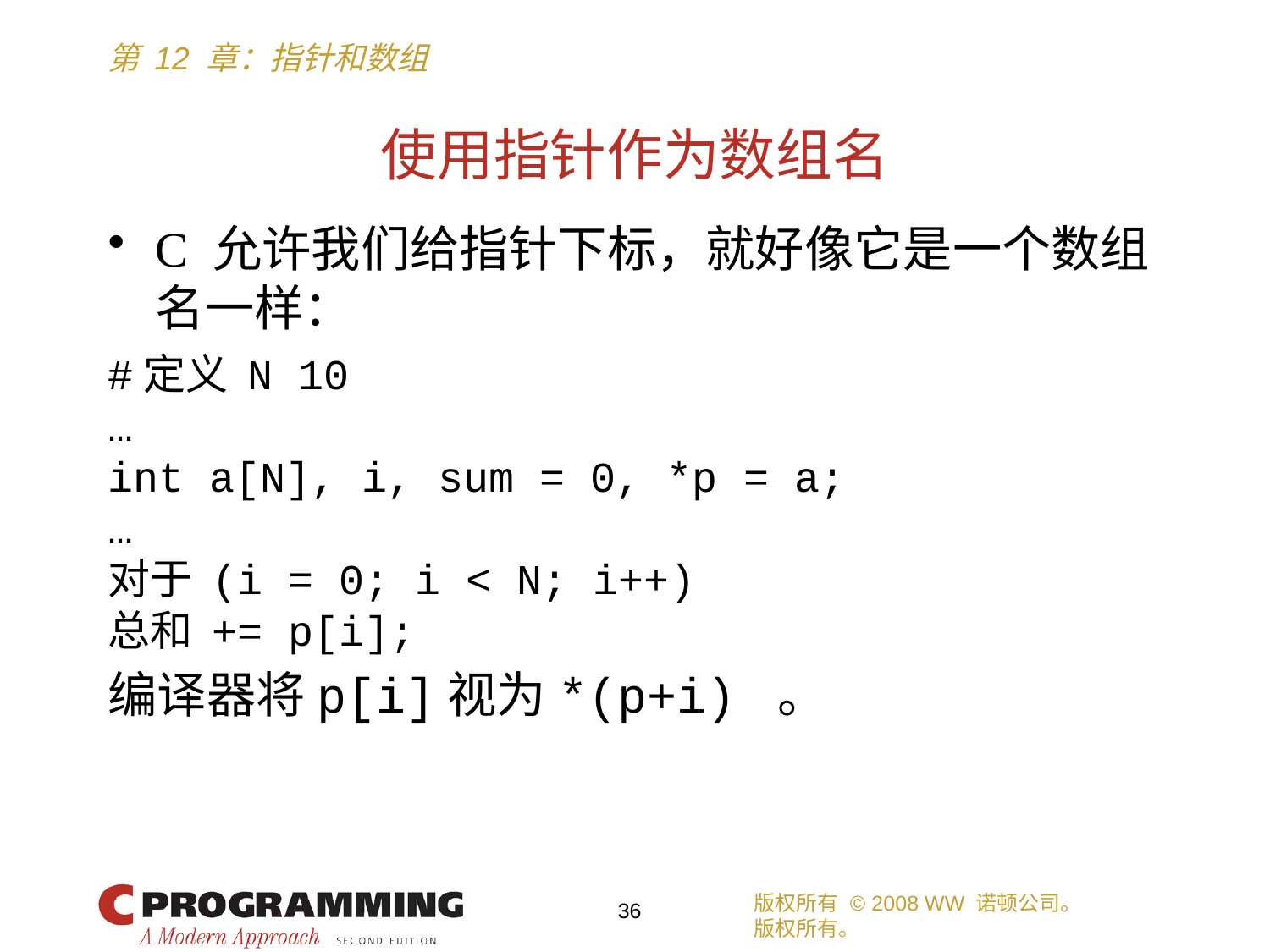

# 使用指针作为数组名
C 允许我们给指针下标，就好像它是一个数组名一样：
#定义 N 10
…
int a[N], i, sum = 0, *p = a;
…
对于 (i = 0; i < N; i++)
总和 += p[i];
编译器将p[i]视为*(p+i) 。
版权所有 © 2008 WW 诺顿公司。
版权所有。
36